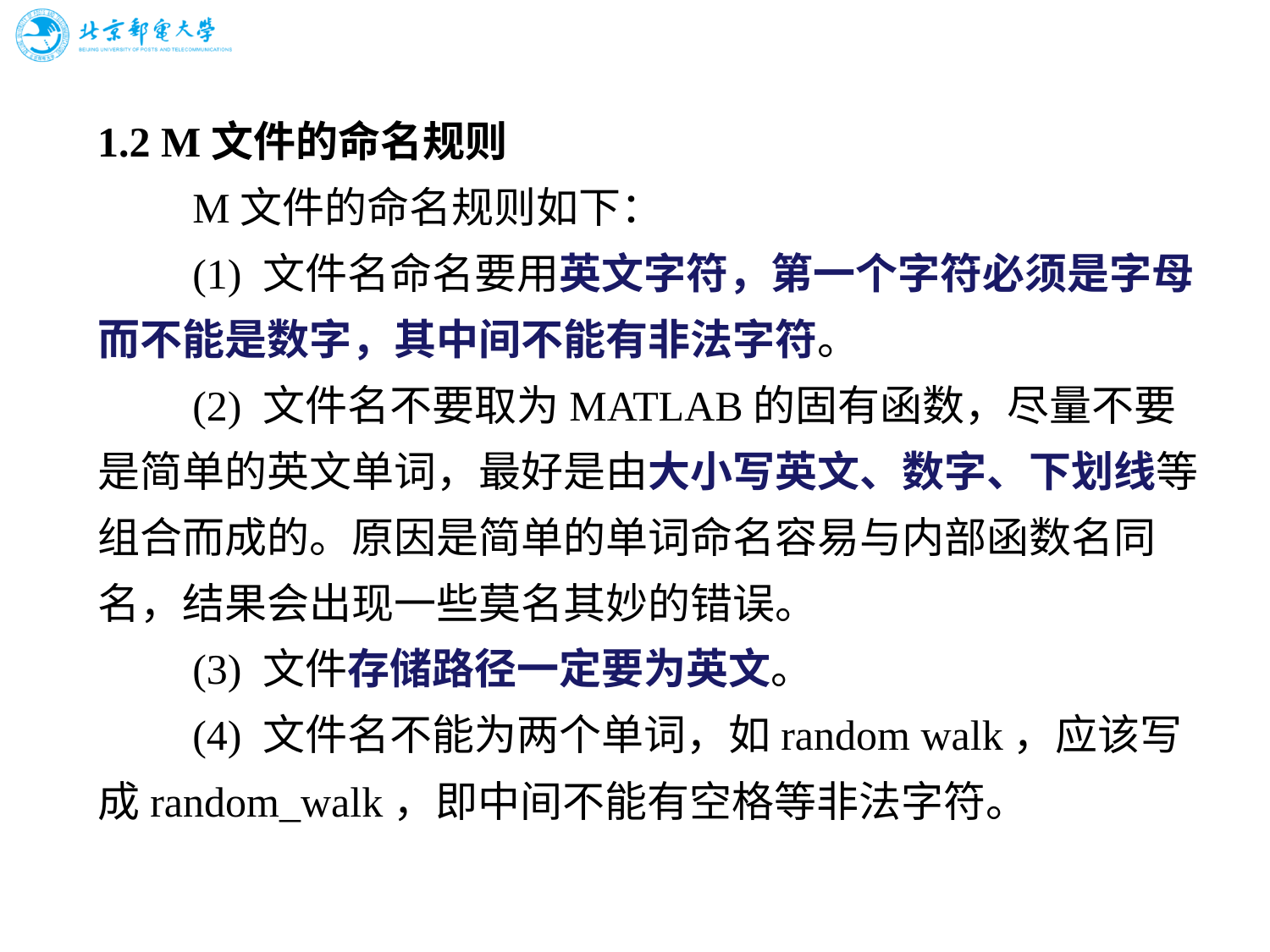

# 1.2 M文件的命名规则 　　M文件的命名规则如下： 　　(1) 文件名命名要用英文字符，第一个字符必须是字母而不能是数字，其中间不能有非法字符。 　　(2) 文件名不要取为MATLAB的固有函数，尽量不要是简单的英文单词，最好是由大小写英文、数字、下划线等组合而成的。原因是简单的单词命名容易与内部函数名同名，结果会出现一些莫名其妙的错误。 　　(3) 文件存储路径一定要为英文。 　　(4) 文件名不能为两个单词，如random walk，应该写成random_walk，即中间不能有空格等非法字符。